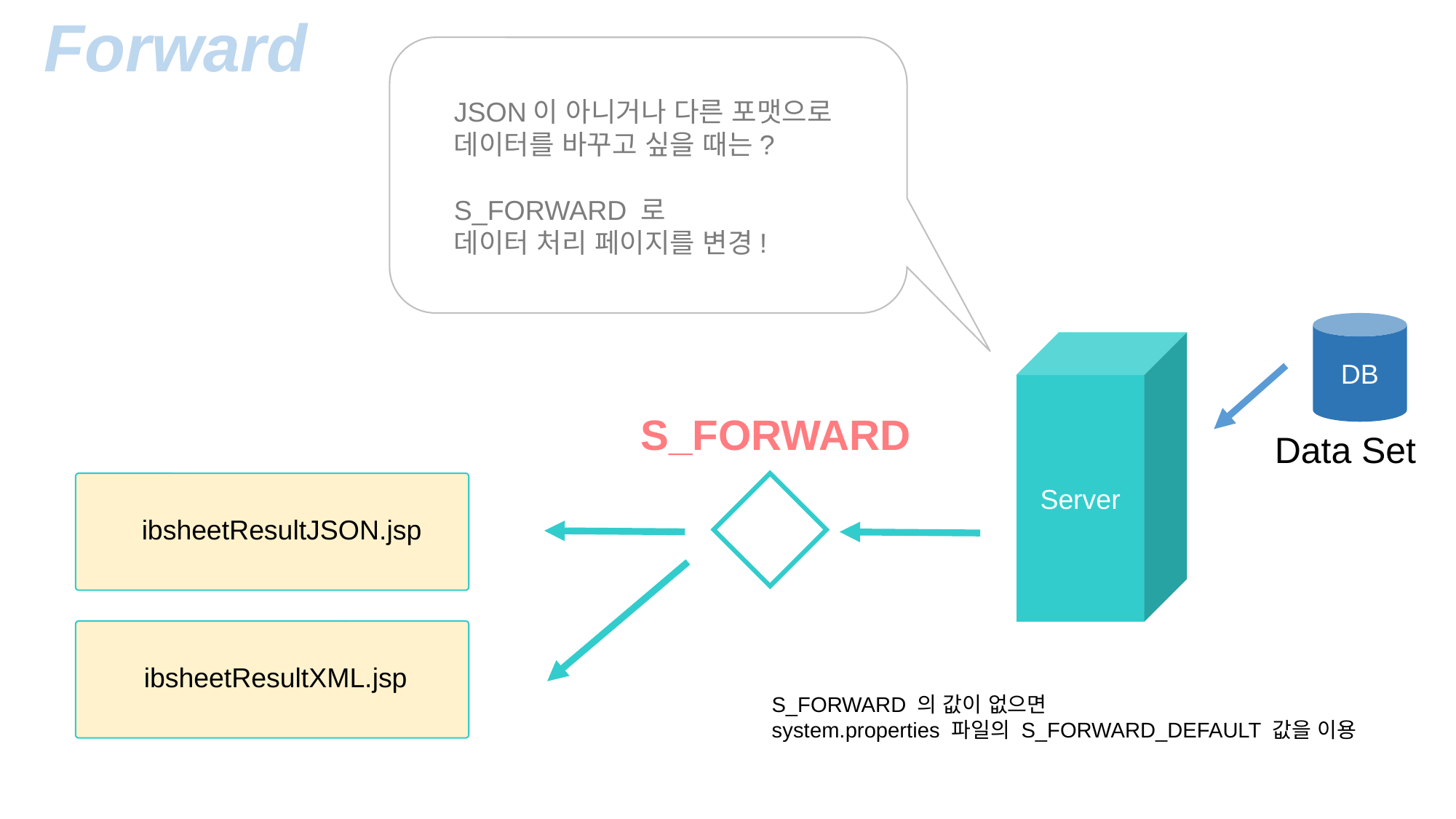

Forward

JSON이 아니거나 다른 포맷으로
데이터를 바꾸고 싶을 때는?

S_FORWARD 로
데이터 처리 페이지를 변경!
DB
Server
S_FORWARD
Data Set

ibsheetResultJSON.jsp

ibsheetResultXML.jsp
S_FORWARD 의 값이 없으면
system.properties 파일의 S_FORWARD_DEFAULT 값을 이용